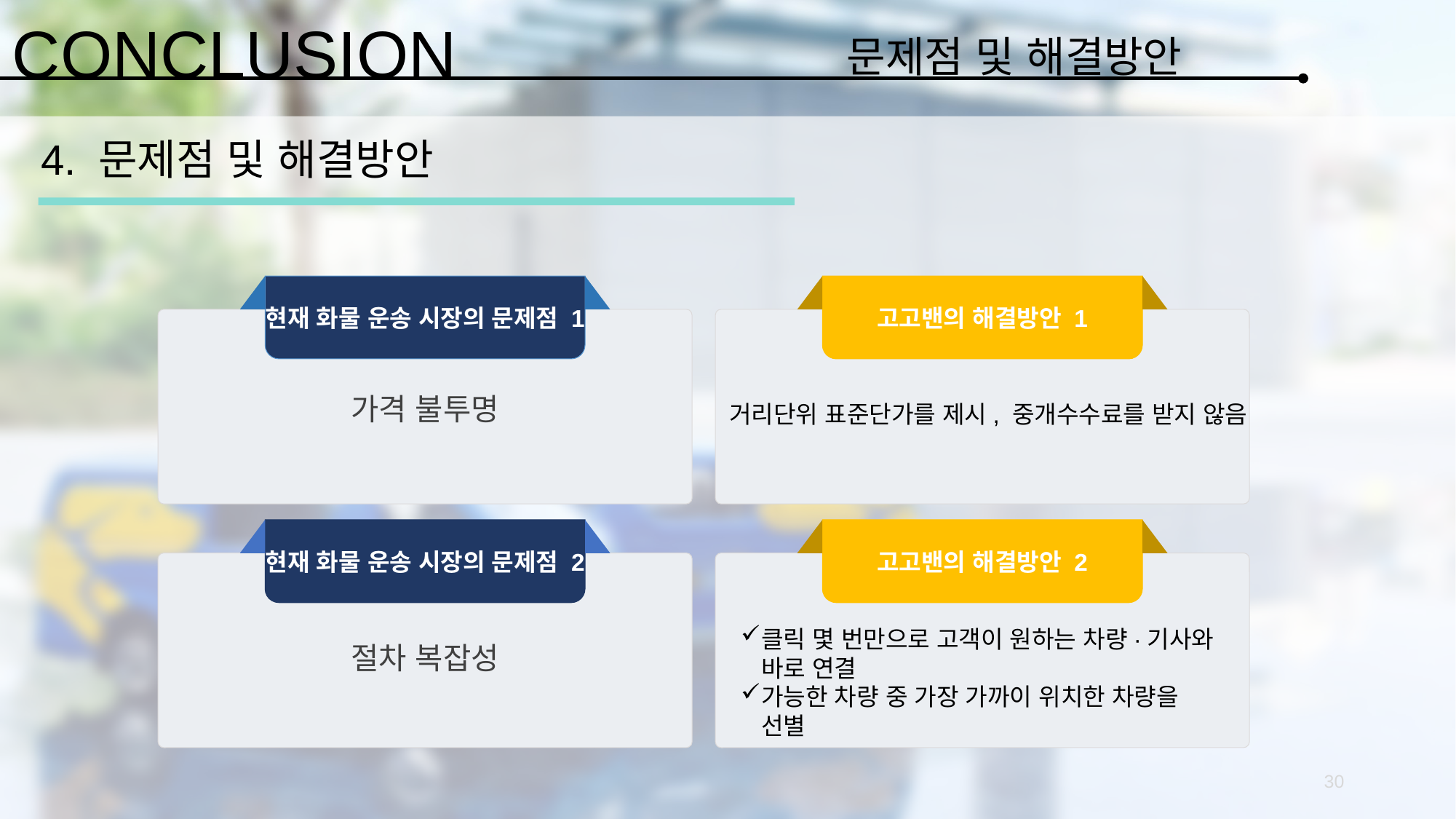

CONCLUSION
문제점 및 해결방안

4. 문제점 및 해결방안

현재 화물 운송 시장의 문제점 1

고고밴의 해결방안 1

가격 불투명
   거리단위 표준단가를 제시, 중개수수료를 받지 않음

현재 화물 운송 시장의 문제점 2

고고밴의 해결방안 2

클릭 몇 번만으로 고객이 원하는 차량·기사와 바로 연결
가능한 차량 중 가장 가까이 위치한 차량을 선별
절차 복잡성
30